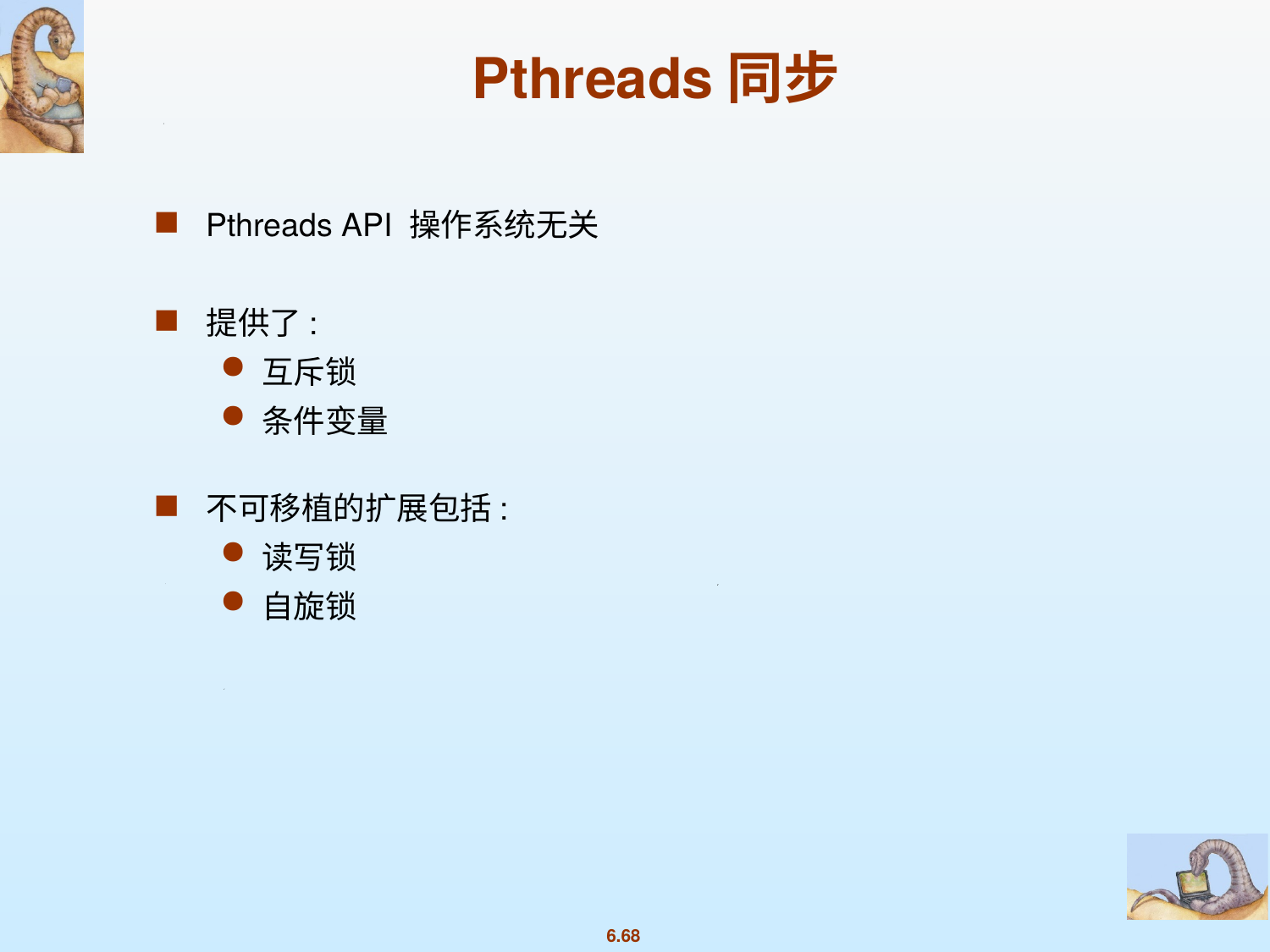

Pthreads同步
Pthreads API 操作系统无关

提供了:
互斥锁
条件变量
不可移植的扩展包括:
读写锁
自旋锁